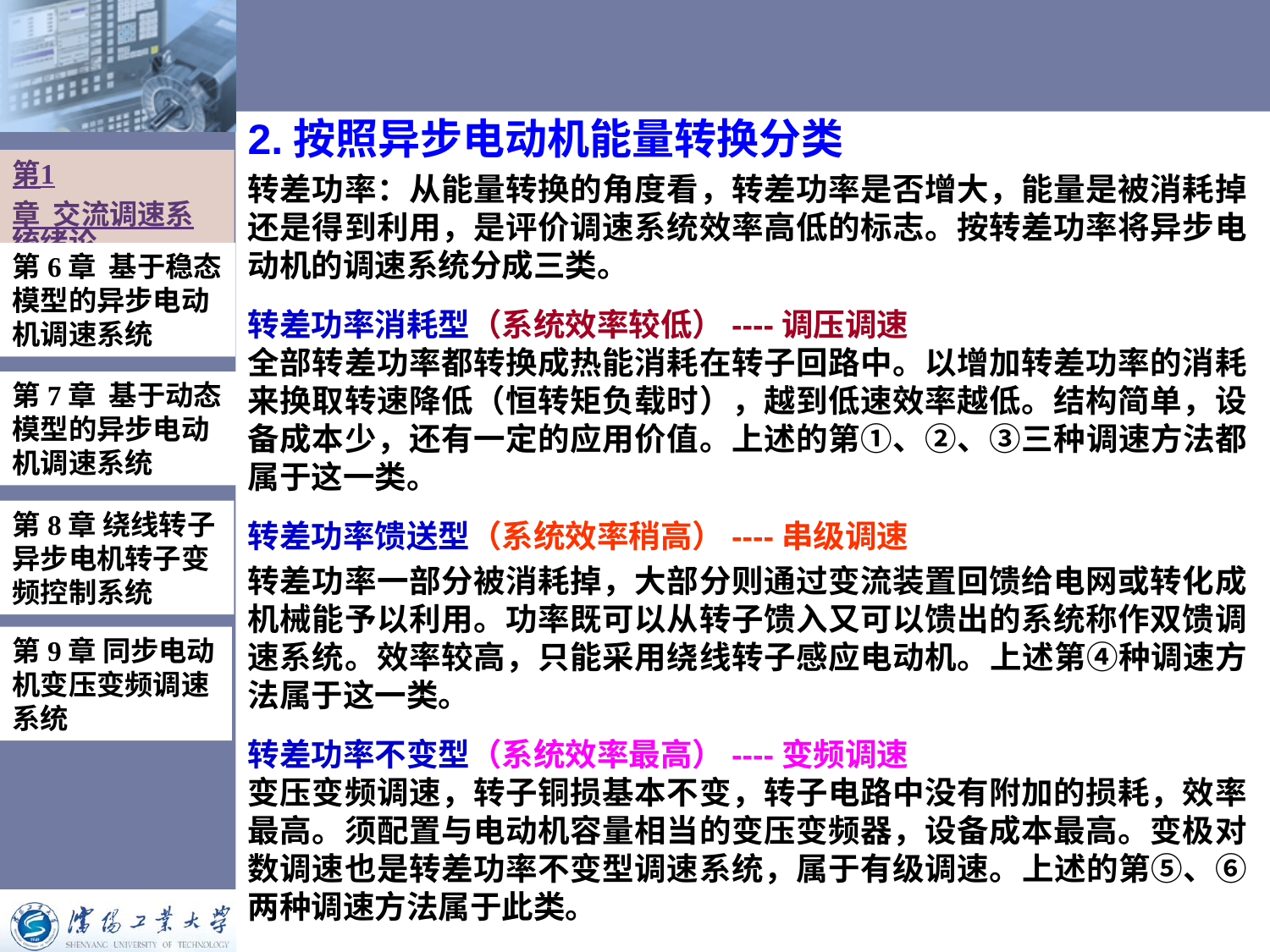

#
2.按照异步电动机能量转换分类
转差功率：从能量转换的角度看，转差功率是否增大，能量是被消耗掉还是得到利用，是评价调速系统效率高低的标志。按转差功率将异步电动机的调速系统分成三类。
转差功率消耗型（系统效率较低）----调压调速
全部转差功率都转换成热能消耗在转子回路中。以增加转差功率的消耗来换取转速降低（恒转矩负载时），越到低速效率越低。结构简单，设备成本少，还有一定的应用价值。上述的第①、②、③三种调速方法都属于这一类。
转差功率馈送型（系统效率稍高）----串级调速
转差功率一部分被消耗掉，大部分则通过变流装置回馈给电网或转化成机械能予以利用。功率既可以从转子馈入又可以馈出的系统称作双馈调速系统。效率较高，只能采用绕线转子感应电动机。上述第④种调速方法属于这一类。
转差功率不变型（系统效率最高）----变频调速
变压变频调速，转子铜损基本不变，转子电路中没有附加的损耗，效率最高。须配置与电动机容量相当的变压变频器，设备成本最高。变极对数调速也是转差功率不变型调速系统，属于有级调速。上述的第⑤、⑥两种调速方法属于此类。

第1章  交流调速系统绪论
第6章  基于稳态模型的异步电动机调速系统
第7章  基于动态模型的异步电动机调速系统
第8章 绕线转子异步电机转子变频控制系统
第9章 同步电动机变压变频调速系统